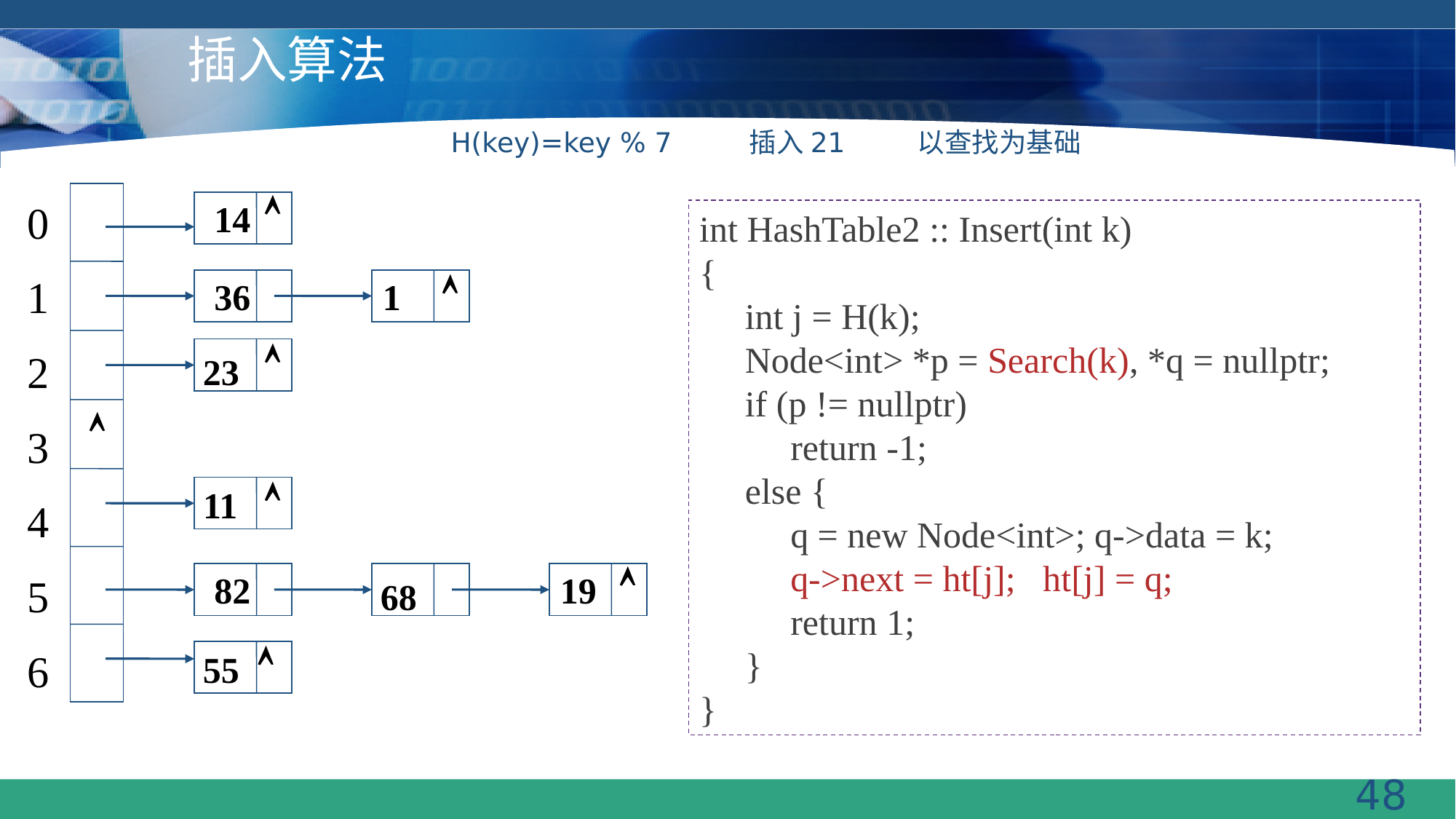

# 插入算法
H(key)=key % 7
插入21
以查找为基础

∧
0
1
2
3
4
5
6
 14

∧
 36

1

∧

23

∧

∧

11

∧
 82

19

68

∧

55

int HashTable2 :: Insert(int k)
{
     int j = H(k);
     Node<int> *p = Search(k), *q = nullptr;
     if (p != nullptr)
          return -1;
     else {
          q = new Node<int>; q->data = k;
          q->next = ht[j];   ht[j] = q;
          return 1;
     }
}